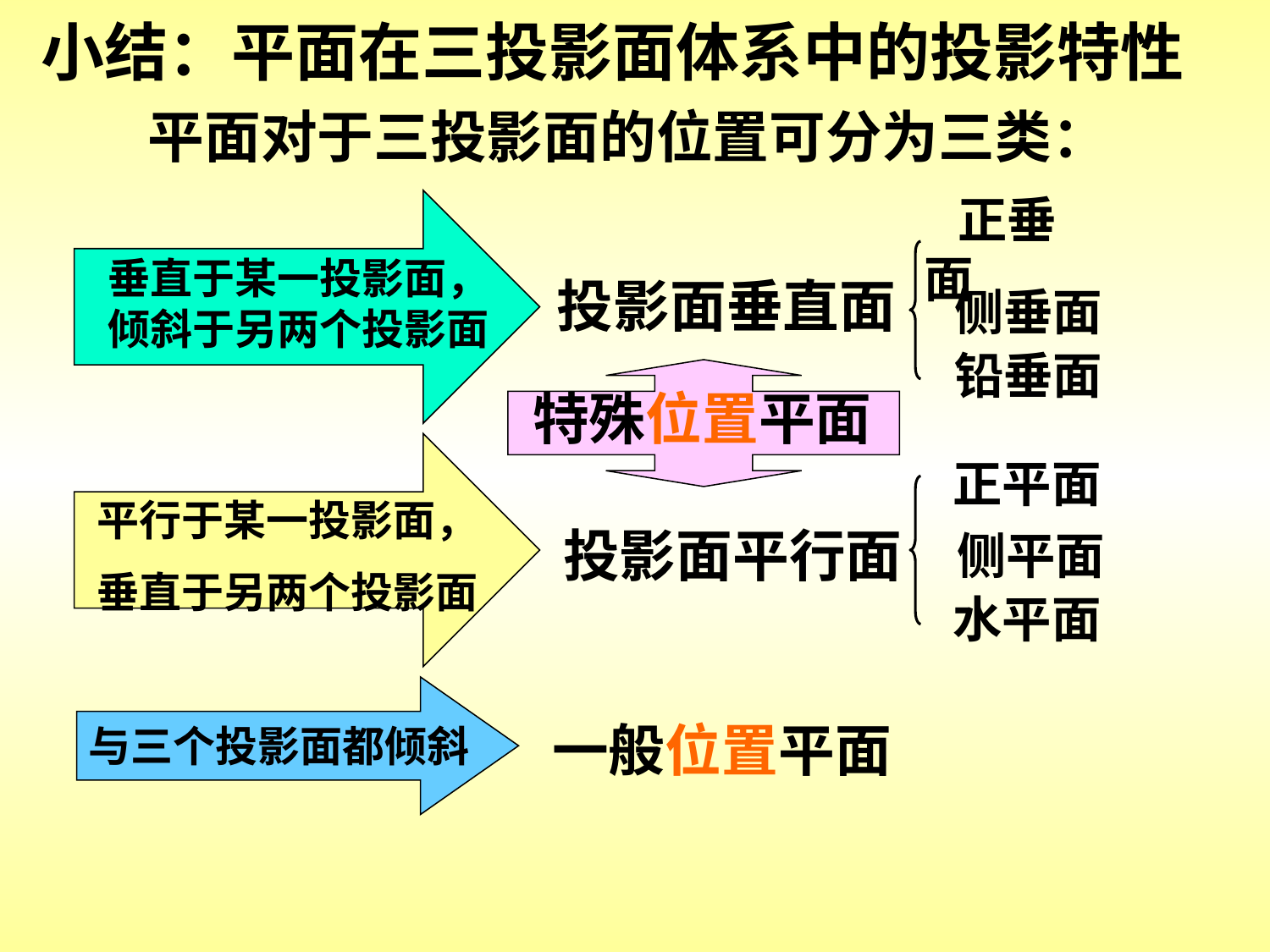

小结：平面在三投影面体系中的投影特性
平面对于三投影面的位置可分为三类：

  正垂面

  侧垂面
  铅垂面
垂直于某一投影面，倾斜于另两个投影面
投影面垂直面

特殊位置平面

  正平面

  侧平面
  水平面
平行于某一投影面，
垂直于另两个投影面
 投影面平行面

一般位置平面
与三个投影面都倾斜